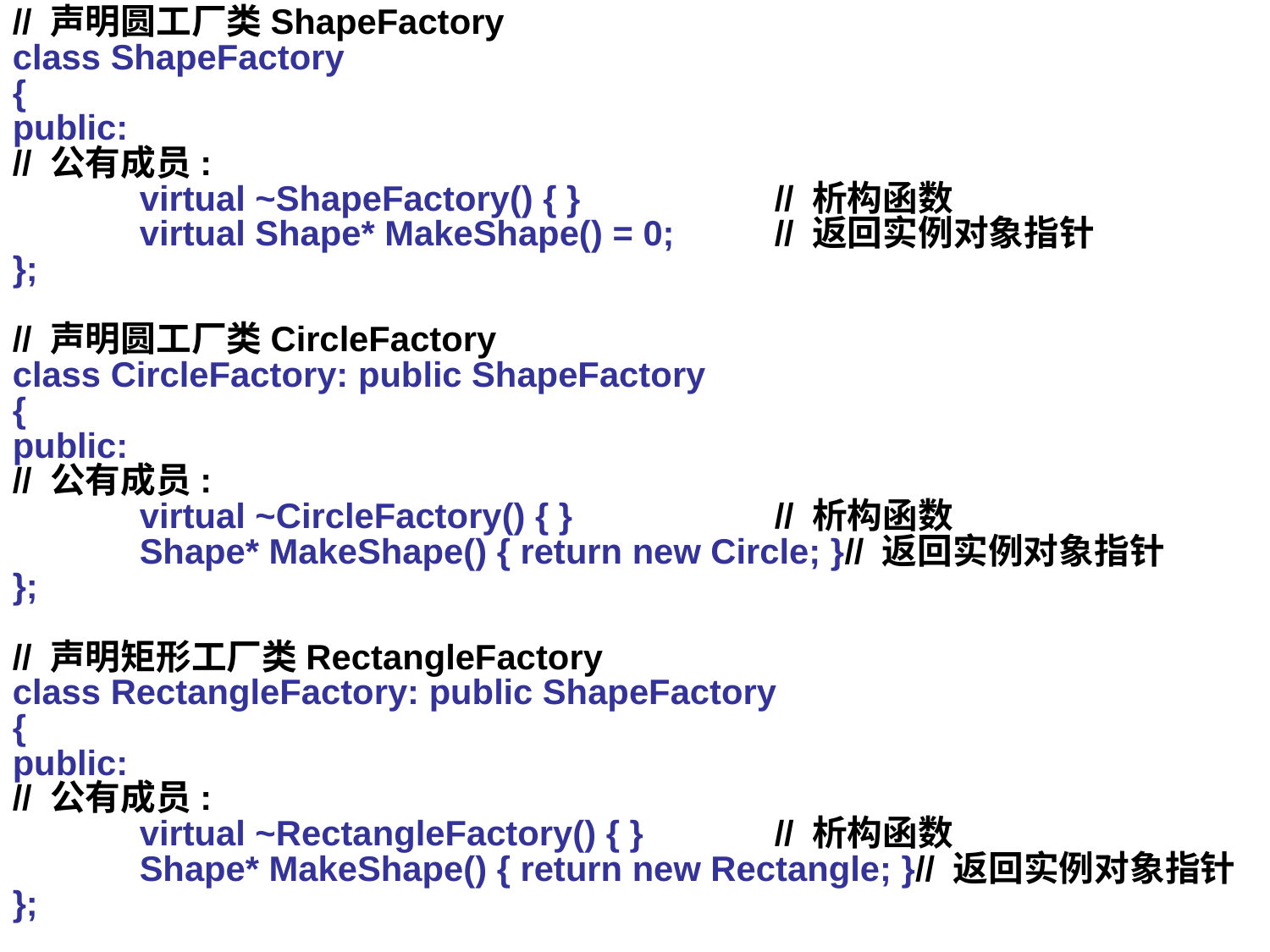

// 声明圆工厂类ShapeFactory
class ShapeFactory
{
public:
// 公有成员:
	virtual ~ShapeFactory() { }		// 析构函数
	virtual Shape* MakeShape() = 0;	// 返回实例对象指针
};

// 声明圆工厂类CircleFactory
class CircleFactory: public ShapeFactory
{
public:
// 公有成员:
	virtual ~CircleFactory() { }		// 析构函数
	Shape* MakeShape() { return new Circle; }// 返回实例对象指针
};

// 声明矩形工厂类RectangleFactory
class RectangleFactory: public ShapeFactory
{
public:
// 公有成员:
	virtual ~RectangleFactory() { }		// 析构函数
	Shape* MakeShape() { return new Rectangle; }// 返回实例对象指针
};